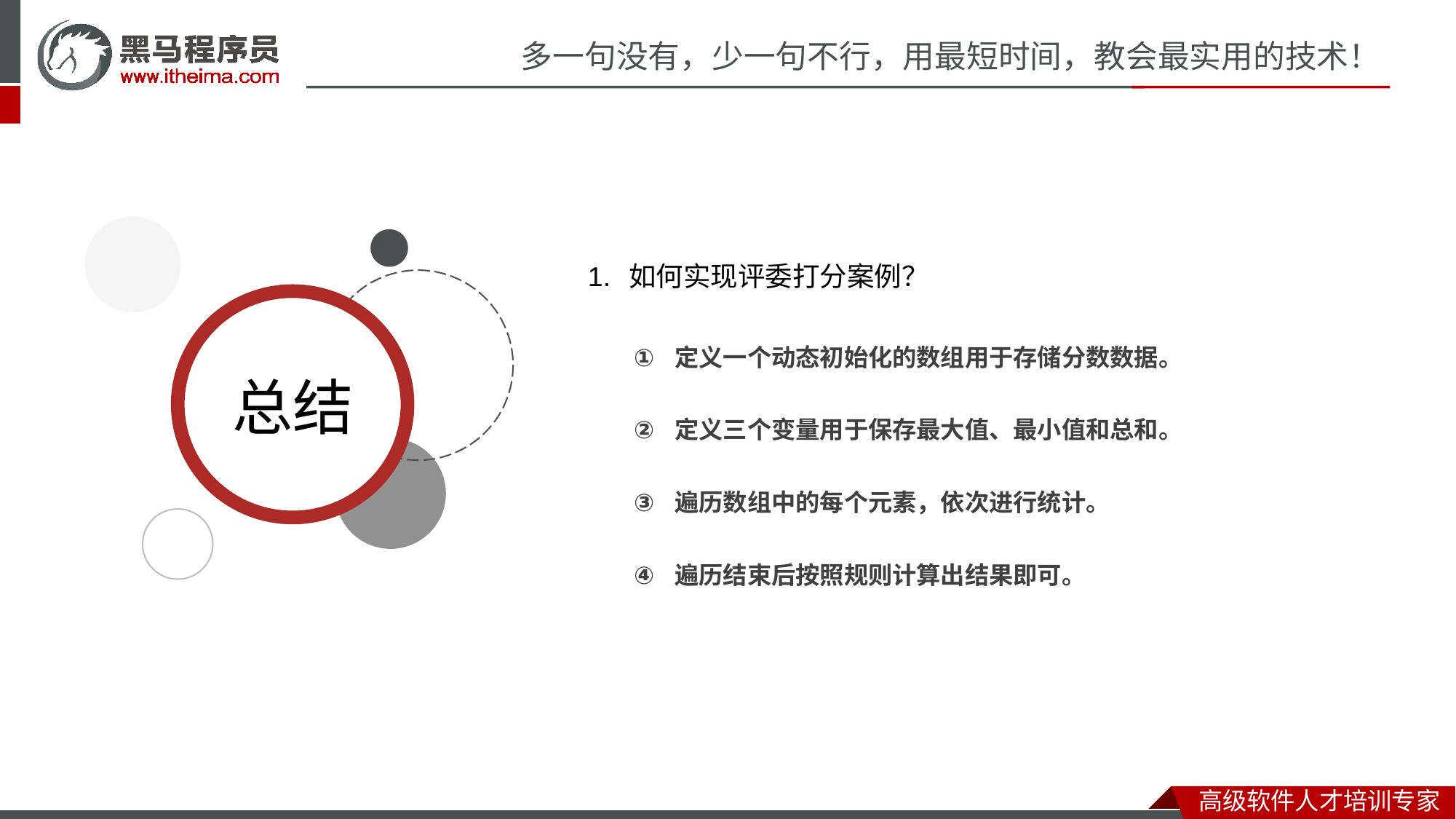

如何实现评委打分案例？
定义一个动态初始化的数组用于存储分数数据。
定义三个变量用于保存最大值、最小值和总和。
遍历数组中的每个元素，依次进行统计。
遍历结束后按照规则计算出结果即可。